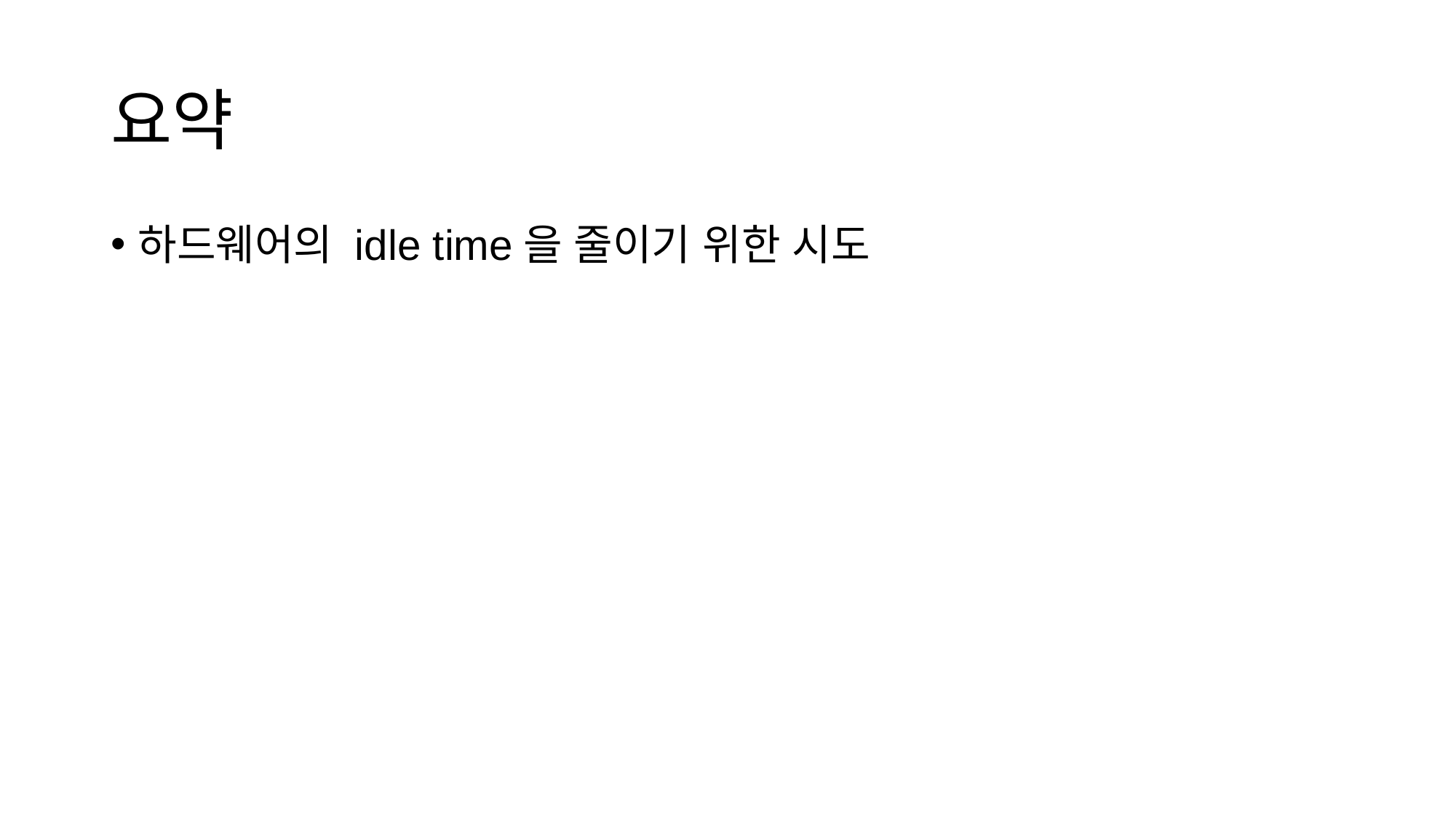

# 요약
하드웨어의 idle time을 줄이기 위한 시도